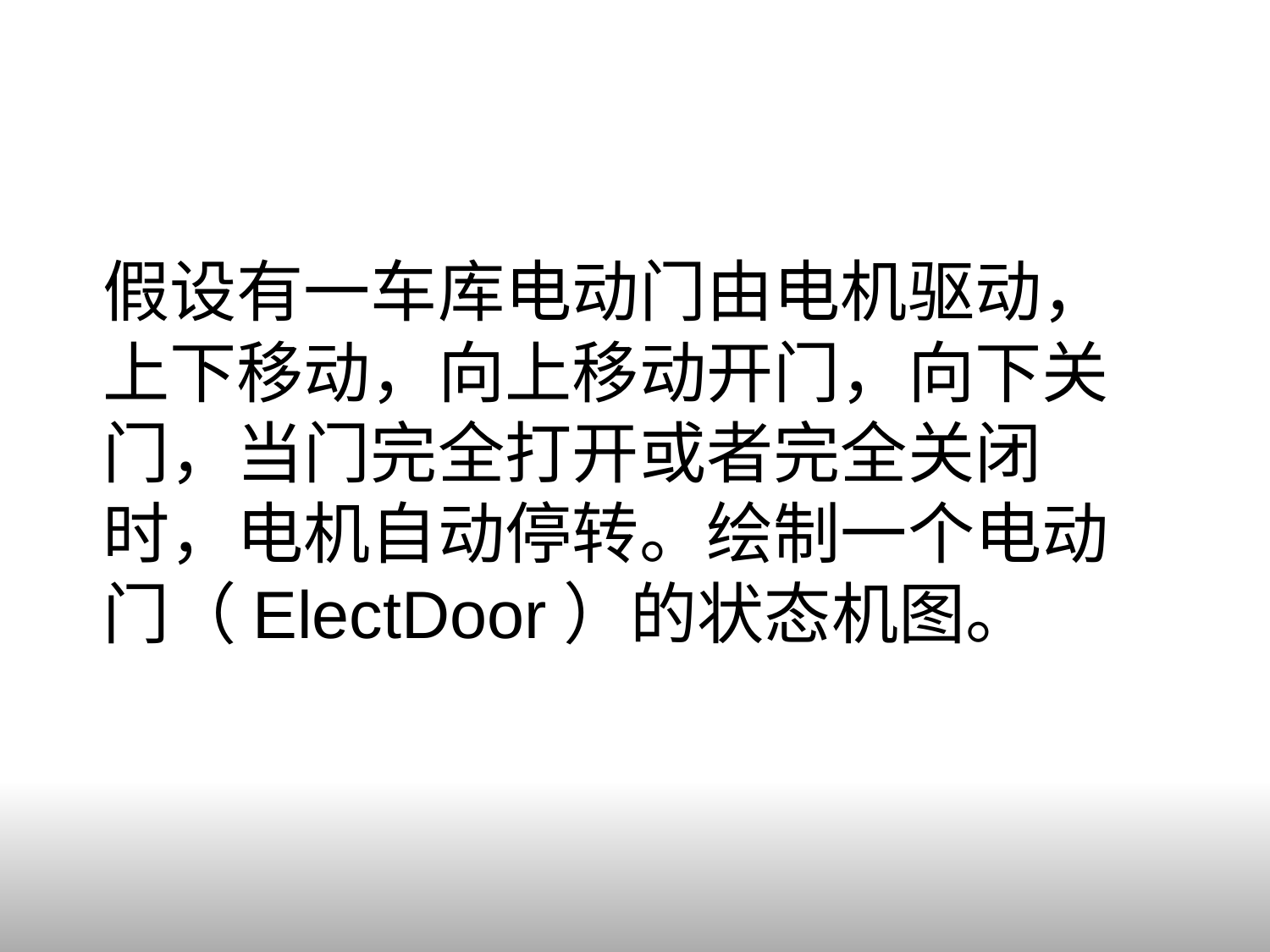

假设有一车库电动门由电机驱动，上下移动，向上移动开门，向下关门，当门完全打开或者完全关闭时，电机自动停转。绘制一个电动门（ElectDoor）的状态机图。